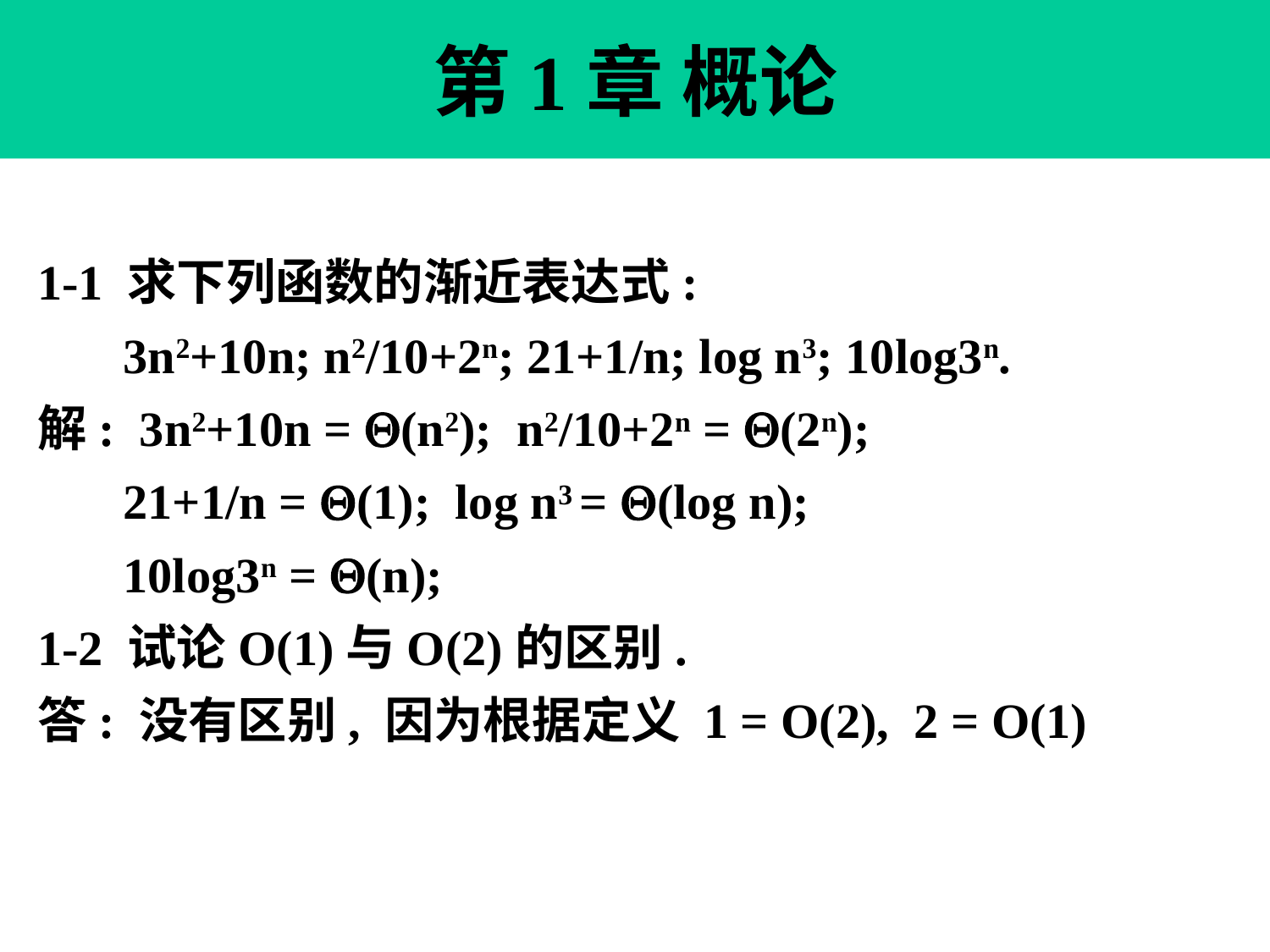

第1章 概论
1-1 求下列函数的渐近表达式:
       3n2+10n; n2/10+2n; 21+1/n; log n3; 10log3n.
解:  3n2+10n = Θ(n2);  n2/10+2n = Θ(2n);
       21+1/n = Θ(1);  log n3 = Θ(log n);
       10log3n = Θ(n);
1-2 试论O(1)与O(2)的区别.
答: 没有区别, 因为根据定义 1 = O(2),  2 = O(1)